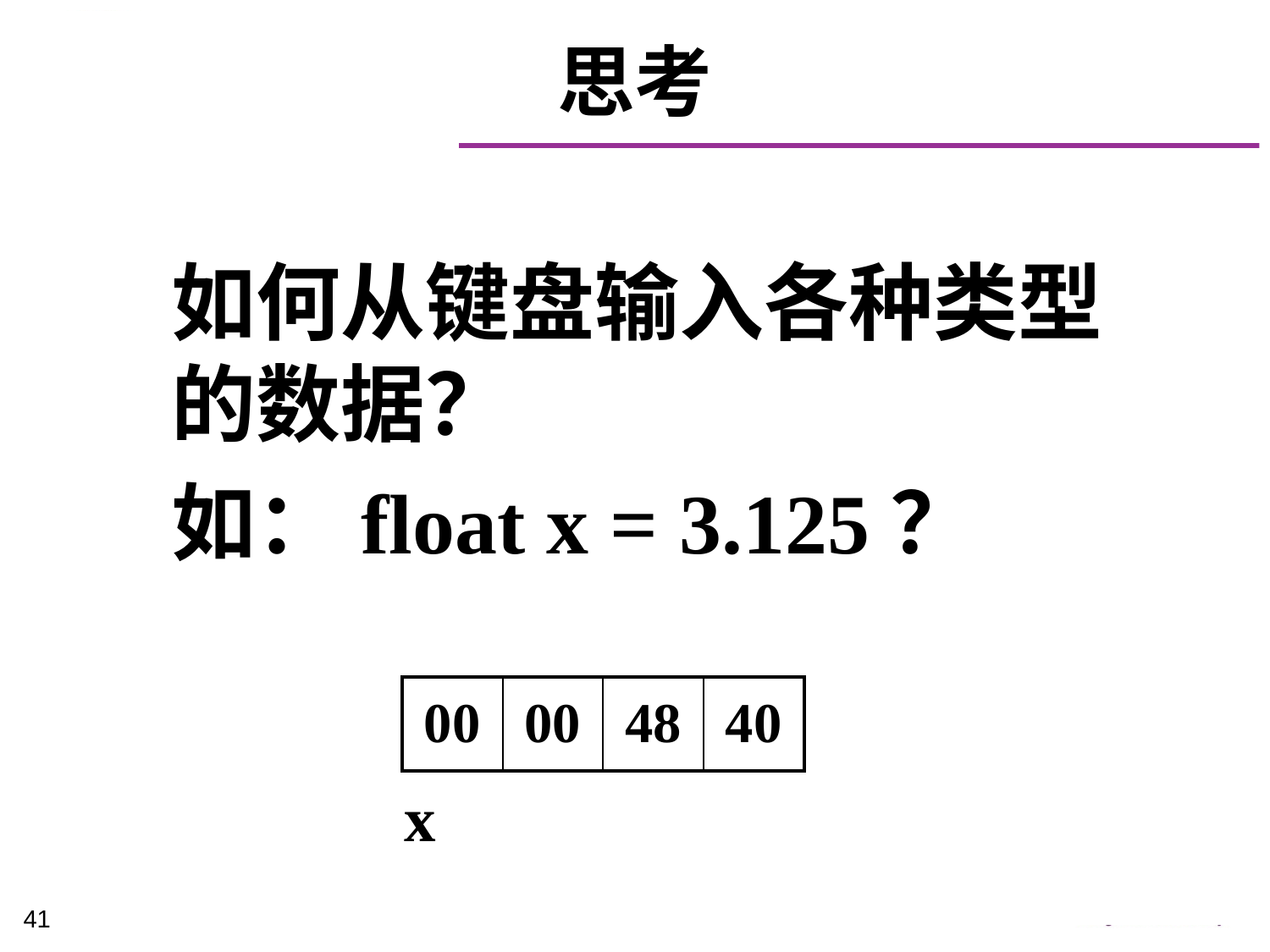

# 思考
如何从键盘输入各种类型的数据？
如：float x = 3.125？
| 00 | 00 | 48 | 40 |
| --- | --- | --- | --- |
x
41